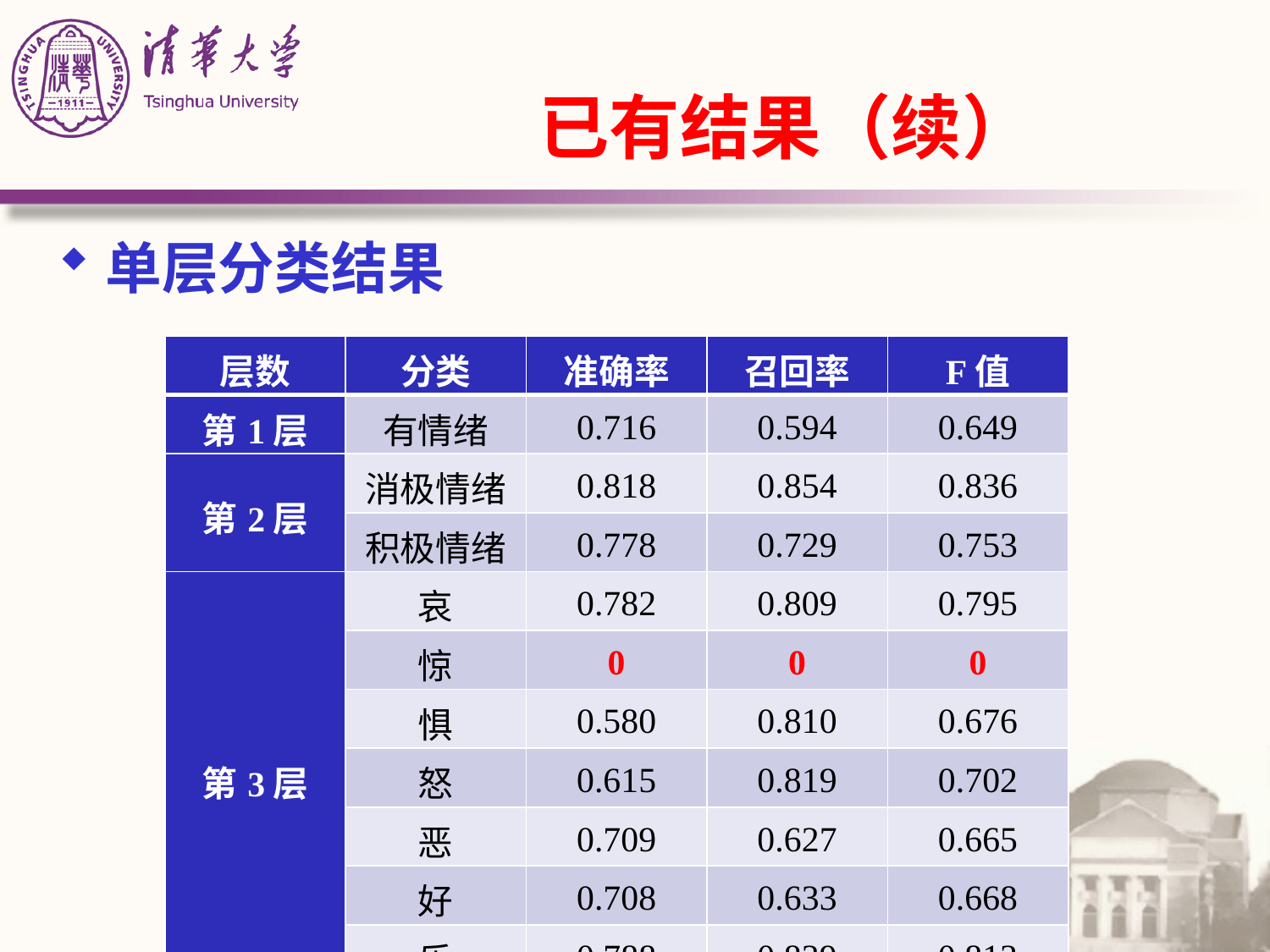

# 已有结果（续）
单层分类结果
| 层数 | 分类 | 准确率 | 召回率 | F值 |
| --- | --- | --- | --- | --- |
| 第1层 | 有情绪 | 0.716 | 0.594 | 0.649 |
| 第2层 | 消极情绪 | 0.818 | 0.854 | 0.836 |
|  | 积极情绪 | 0.778 | 0.729 | 0.753 |
| 第3层 | 哀 | 0.782 | 0.809 | 0.795 |
|  | 惊 | 0 | 0 | 0 |
|  | 惧 | 0.580 | 0.810 | 0.676 |
|  | 怒 | 0.615 | 0.819 | 0.702 |
|  | 恶 | 0.709 | 0.627 | 0.665 |
|  | 好 | 0.708 | 0.633 | 0.668 |
|  | 乐 | 0.788 | 0.839 | 0.813 |